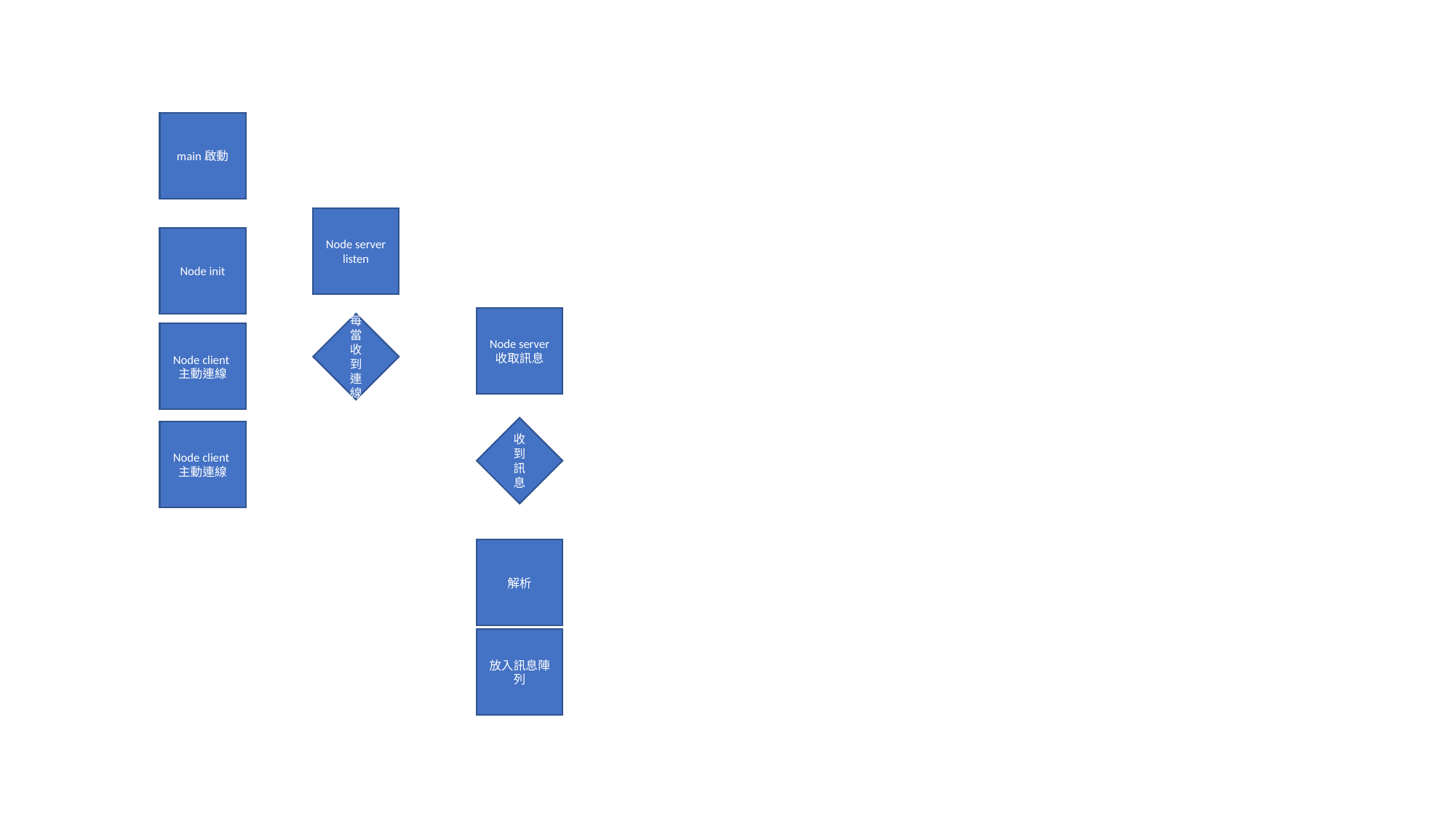

main啟動
Node server listen
Node init
Node server 收取訊息
每當收到連線
Node client主動連線
收到訊息
Node client主動連線
解析
放入訊息陣列